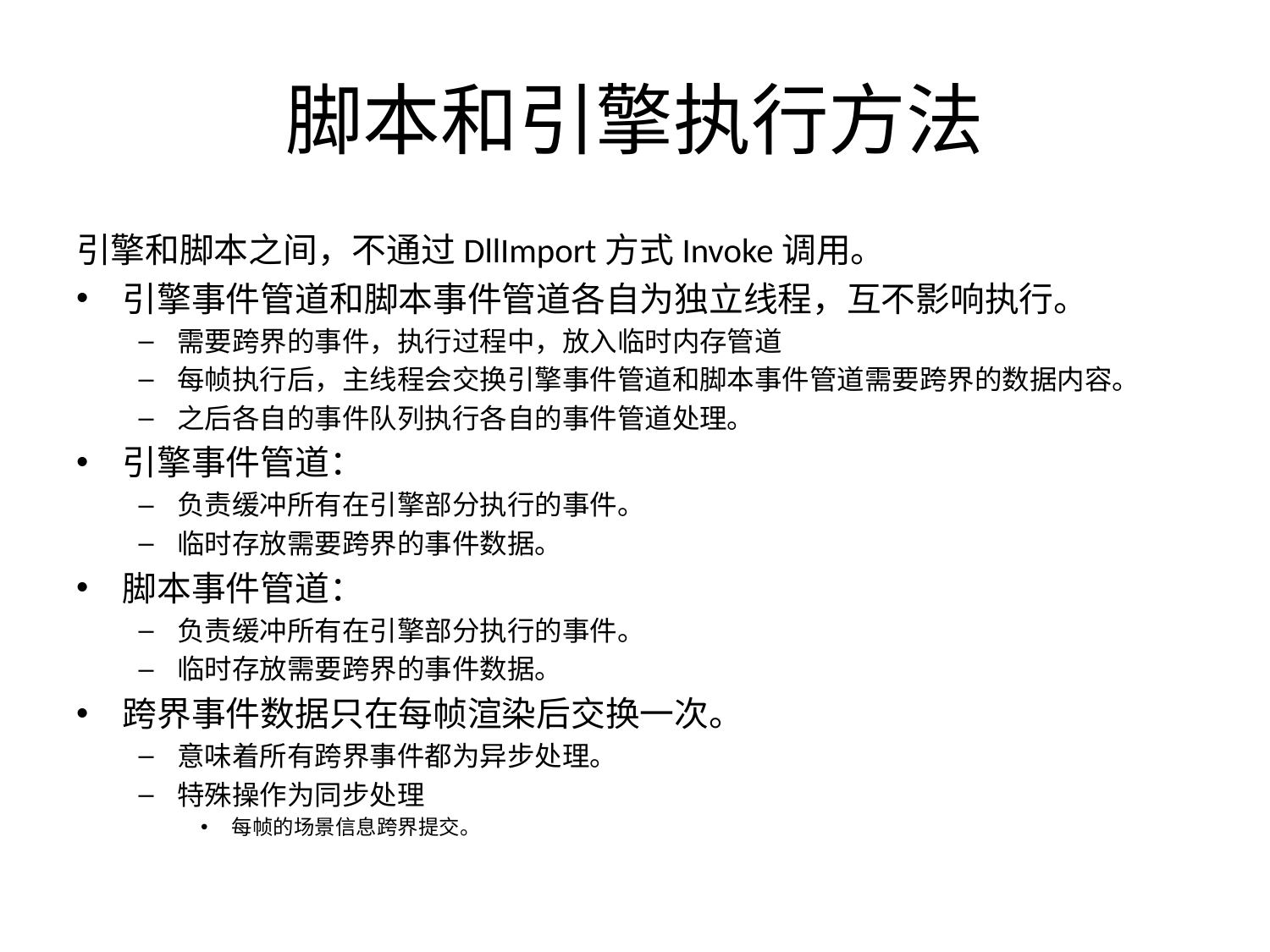

# 脚本和引擎执行方法
引擎和脚本之间，不通过DllImport方式Invoke调用。
引擎事件管道和脚本事件管道各自为独立线程，互不影响执行。
需要跨界的事件，执行过程中，放入临时内存管道
每帧执行后，主线程会交换引擎事件管道和脚本事件管道需要跨界的数据内容。
之后各自的事件队列执行各自的事件管道处理。
引擎事件管道：
负责缓冲所有在引擎部分执行的事件。
临时存放需要跨界的事件数据。
脚本事件管道：
负责缓冲所有在引擎部分执行的事件。
临时存放需要跨界的事件数据。
跨界事件数据只在每帧渲染后交换一次。
意味着所有跨界事件都为异步处理。
特殊操作为同步处理
每帧的场景信息跨界提交。